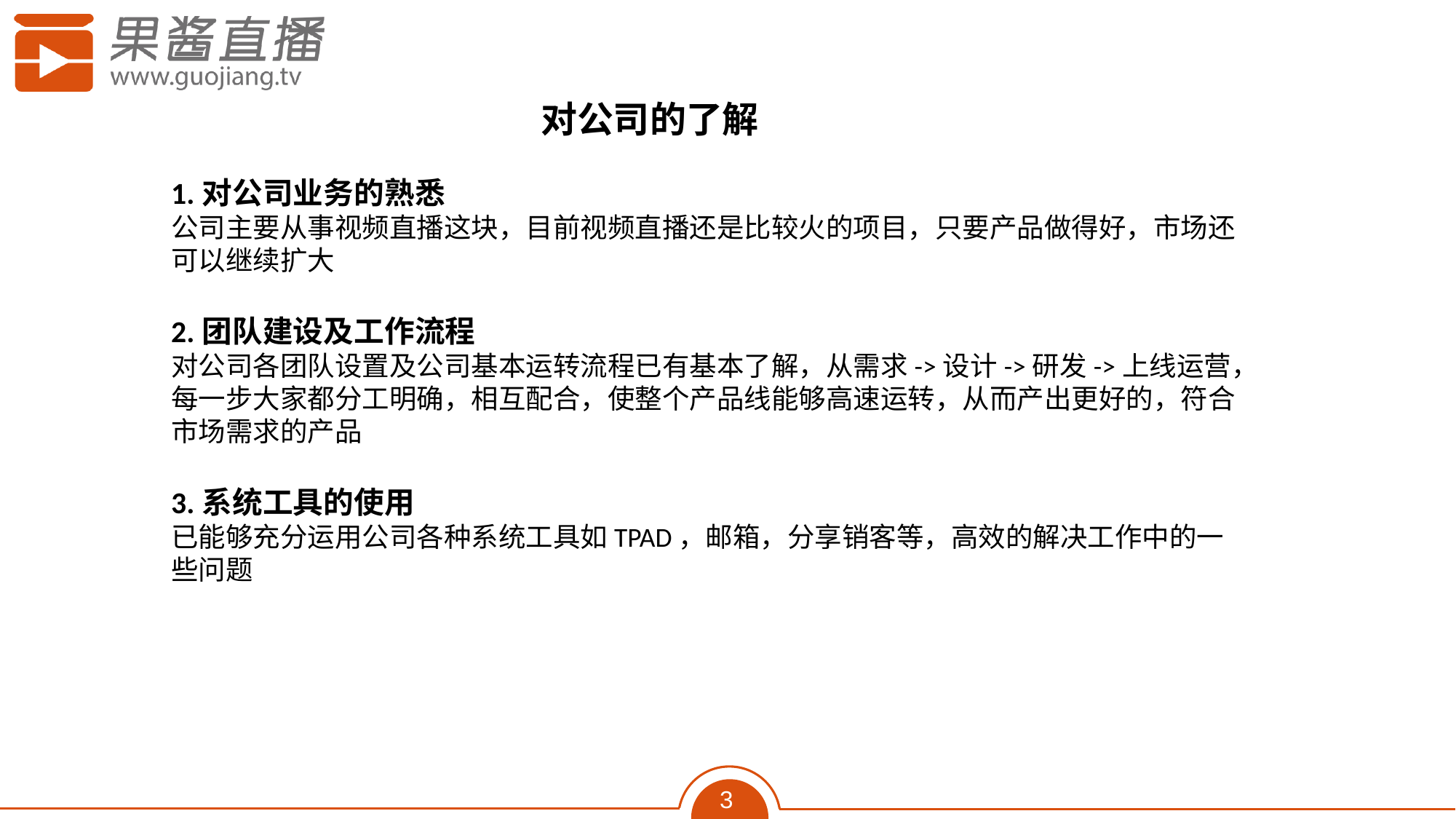

对公司的了解
1.对公司业务的熟悉
公司主要从事视频直播这块，目前视频直播还是比较火的项目，只要产品做得好，市场还可以继续扩大

2.团队建设及工作流程
对公司各团队设置及公司基本运转流程已有基本了解，从需求->设计->研发->上线运营，每一步大家都分工明确，相互配合，使整个产品线能够高速运转，从而产出更好的，符合市场需求的产品

3.系统工具的使用
已能够充分运用公司各种系统工具如TPAD，邮箱，分享销客等，高效的解决工作中的一些问题